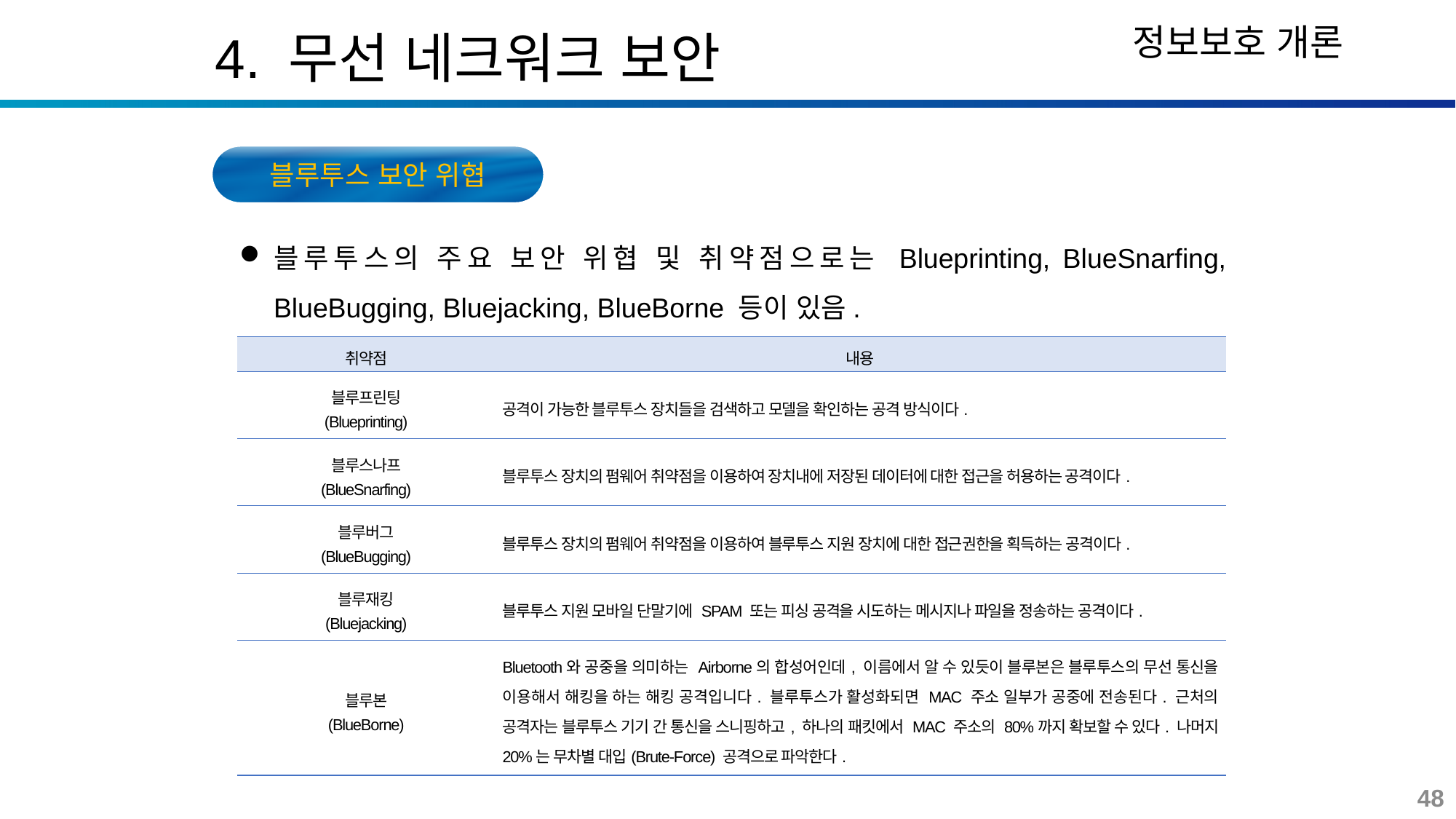

4. 무선 네크워크 보안
블루투스 보안 위협

블루투스의 주요 보안 위협 및 취약점으로는 Blueprinting, BlueSnarfing, BlueBugging, Bluejacking, BlueBorne 등이 있음.
| 취약점 | 내용 |
| --- | --- |
| 블루프린팅 (Blueprinting) | 공격이 가능한 블루투스 장치들을 검색하고 모델을 확인하는 공격 방식이다. |
| 블루스나프 (BlueSnarfing) | 블루투스 장치의 펌웨어 취약점을 이용하여 장치내에 저장된 데이터에 대한 접근을 허용하는 공격이다. |
| 블루버그 (BlueBugging) | 블루투스 장치의 펌웨어 취약점을 이용하여 블루투스 지원 장치에 대한 접근권한을 획득하는 공격이다. |
| 블루재킹 (Bluejacking) | 블루투스 지원 모바일 단말기에 SPAM 또는 피싱 공격을 시도하는 메시지나 파일을 정송하는 공격이다. |
| 블루본 (BlueBorne) | Bluetooth와 공중을 의미하는 Airborne의 합성어인데, 이름에서 알 수 있듯이 블루본은 블루투스의 무선 통신을 이용해서 해킹을 하는 해킹 공격입니다. 블루투스가 활성화되면 MAC 주소 일부가 공중에 전송된다. 근처의 공격자는 블루투스 기기 간 통신을 스니핑하고, 하나의 패킷에서 MAC 주소의 80%까지 확보할 수 있다. 나머지 20%는 무차별 대입(Brute-Force) 공격으로 파악한다. |

48